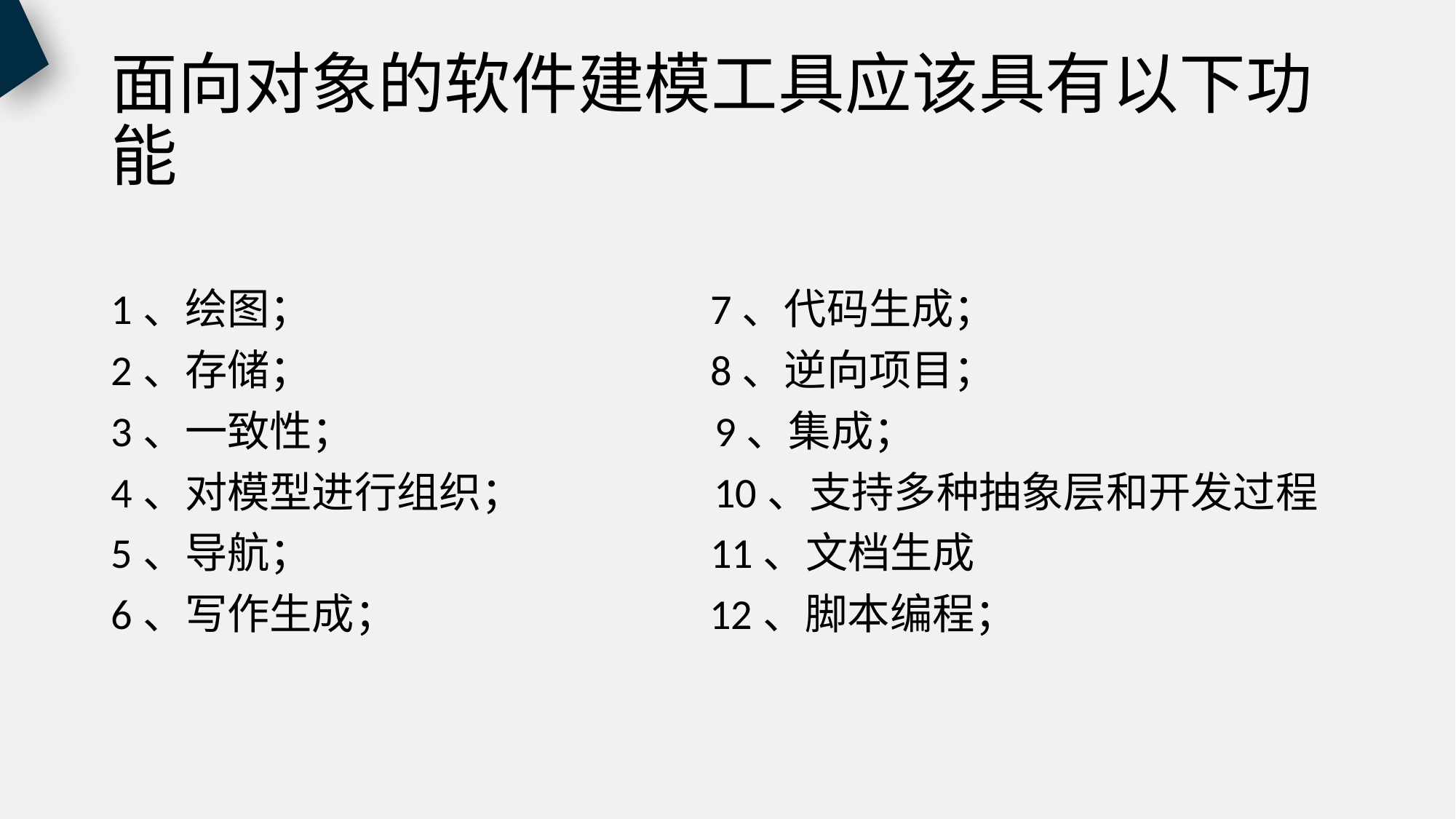

# 面向对象的软件建模工具应该具有以下功能

1、绘图；                                         7、代码生成；
2、存储；                                         8、逆向项目；
3、一致性；                                     9、集成；
4、对模型进行组织；                   10、支持多种抽象层和开发过程
5、导航；                                         11、文档生成
6、写作生成；                                12、脚本编程；